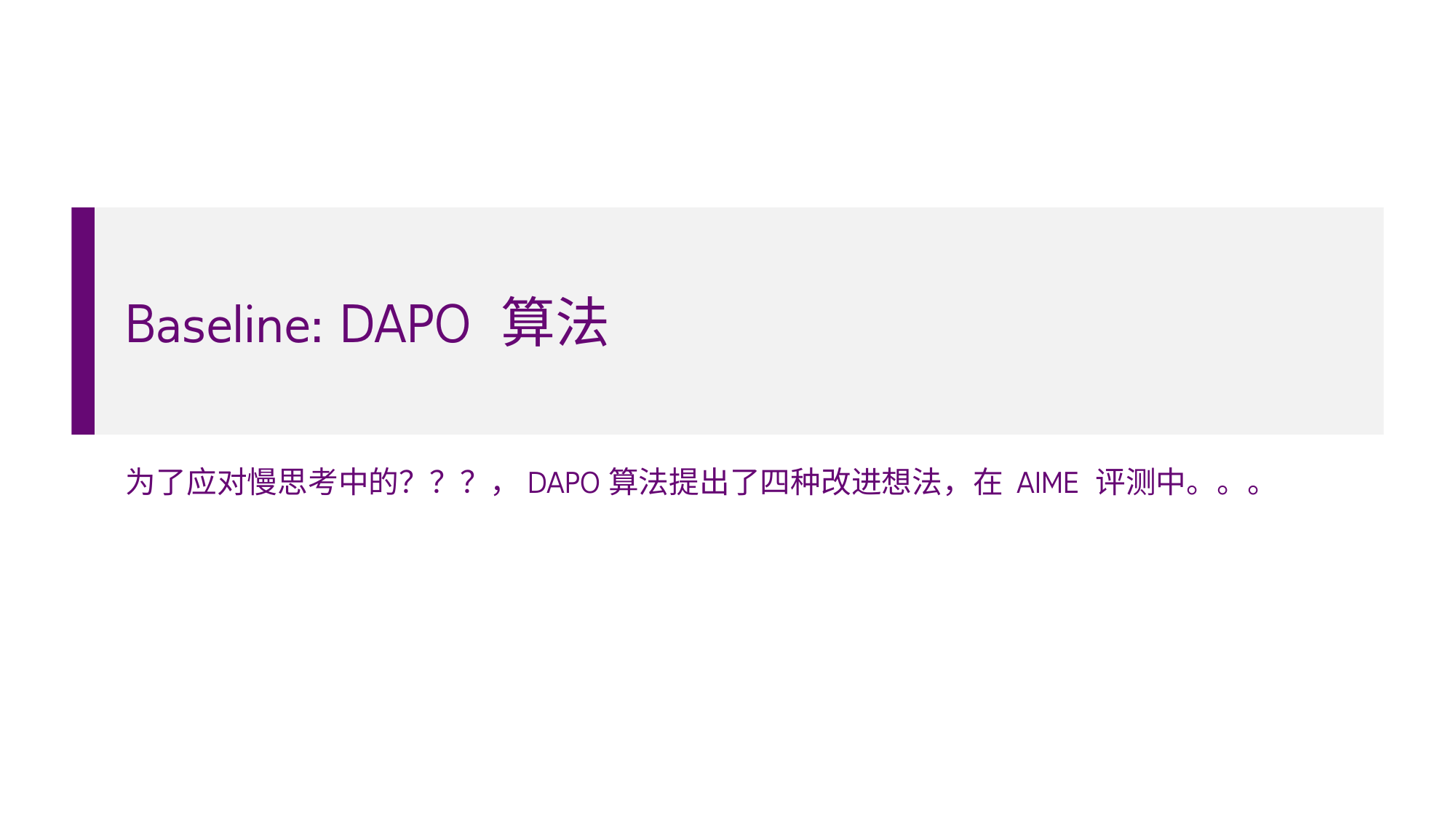

# Baseline: DAPO 算法
为了应对慢思考中的？？？，DAPO算法提出了四种改进想法，在 AIME 评测中。。。